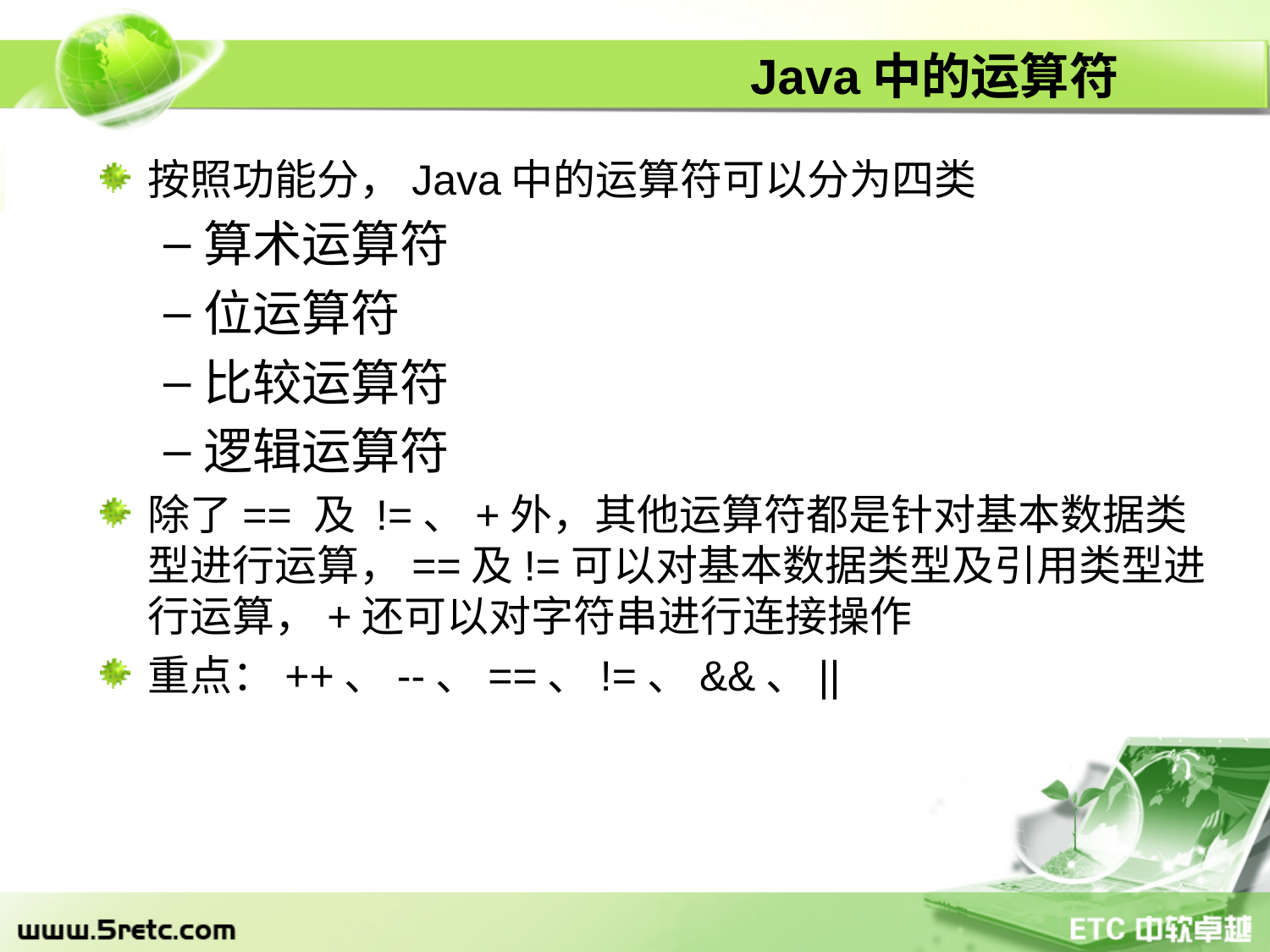

# Java中的运算符
按照功能分，Java中的运算符可以分为四类
算术运算符
位运算符
比较运算符
逻辑运算符
除了== 及 !=、+外，其他运算符都是针对基本数据类型进行运算，==及!=可以对基本数据类型及引用类型进行运算，+还可以对字符串进行连接操作
重点：++、--、==、!=、&&、||